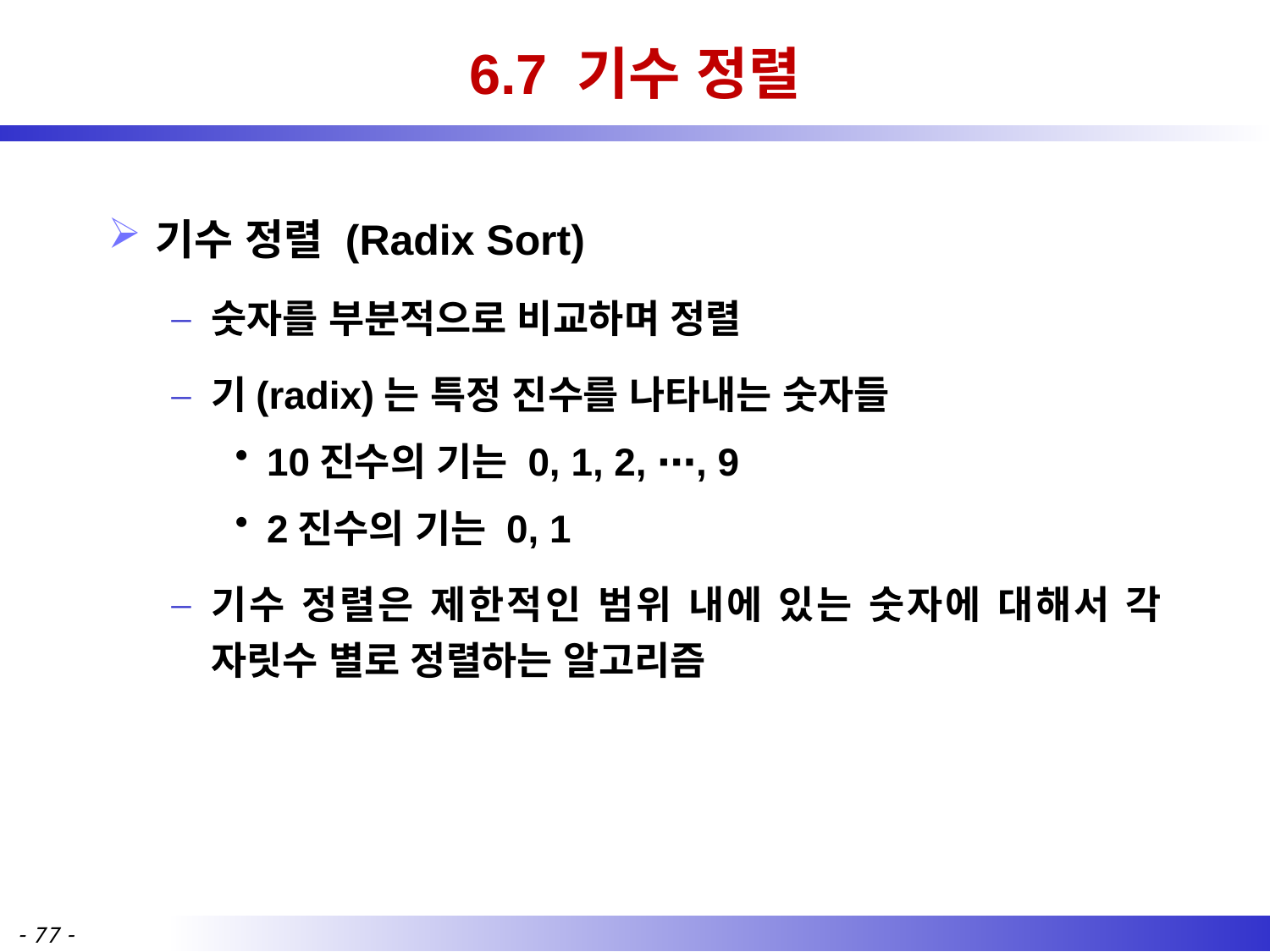

# 6.7 기수 정렬
기수 정렬 (Radix Sort)
숫자를 부분적으로 비교하며 정렬
기(radix)는 특정 진수를 나타내는 숫자들
10진수의 기는 0, 1, 2, ⋯, 9
2진수의 기는 0, 1
기수 정렬은 제한적인 범위 내에 있는 숫자에 대해서 각 자릿수 별로 정렬하는 알고리즘
- 77 -